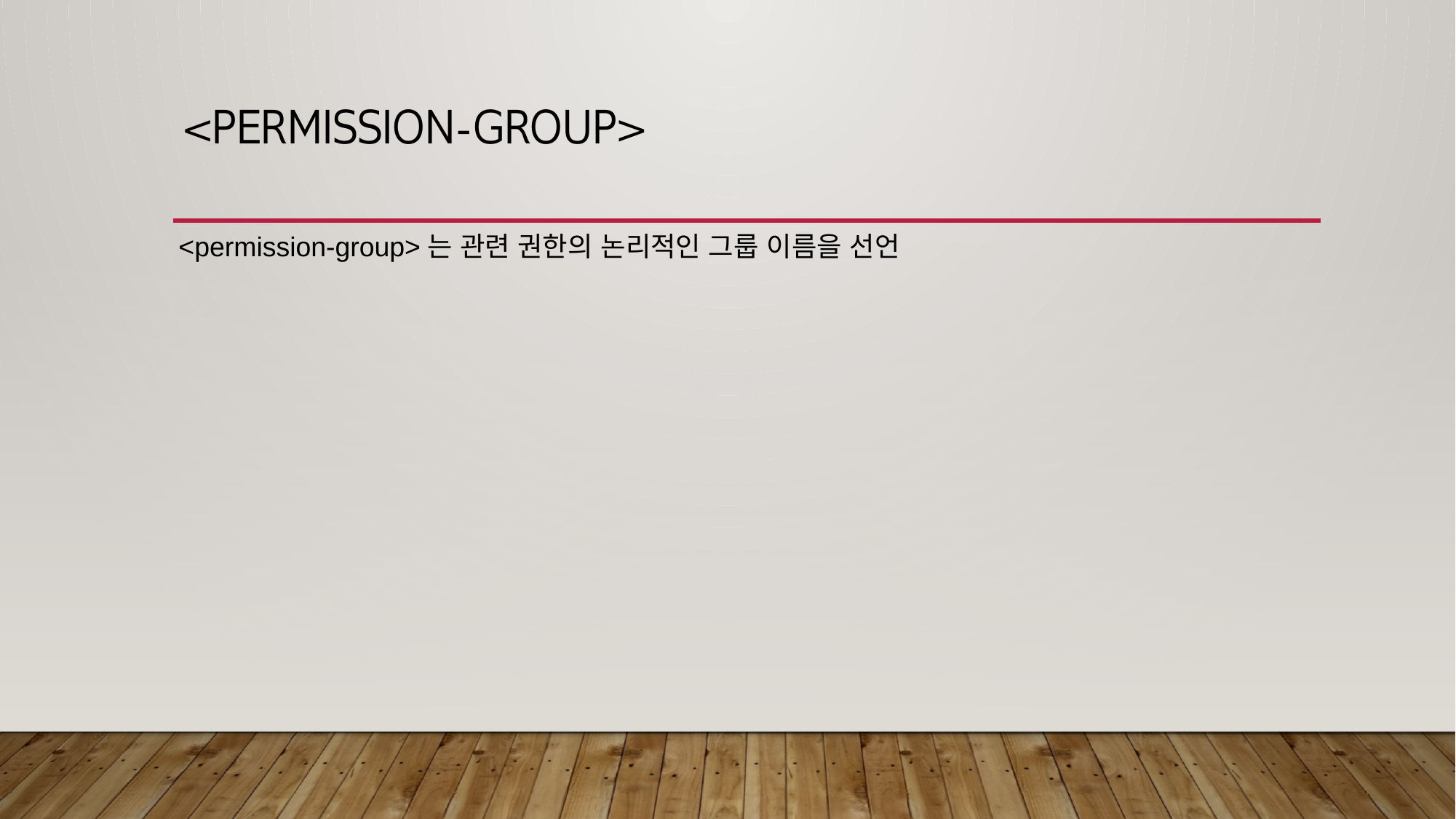

# <permission-group>
<permission-group>는 관련 권한의 논리적인 그룹 이름을 선언